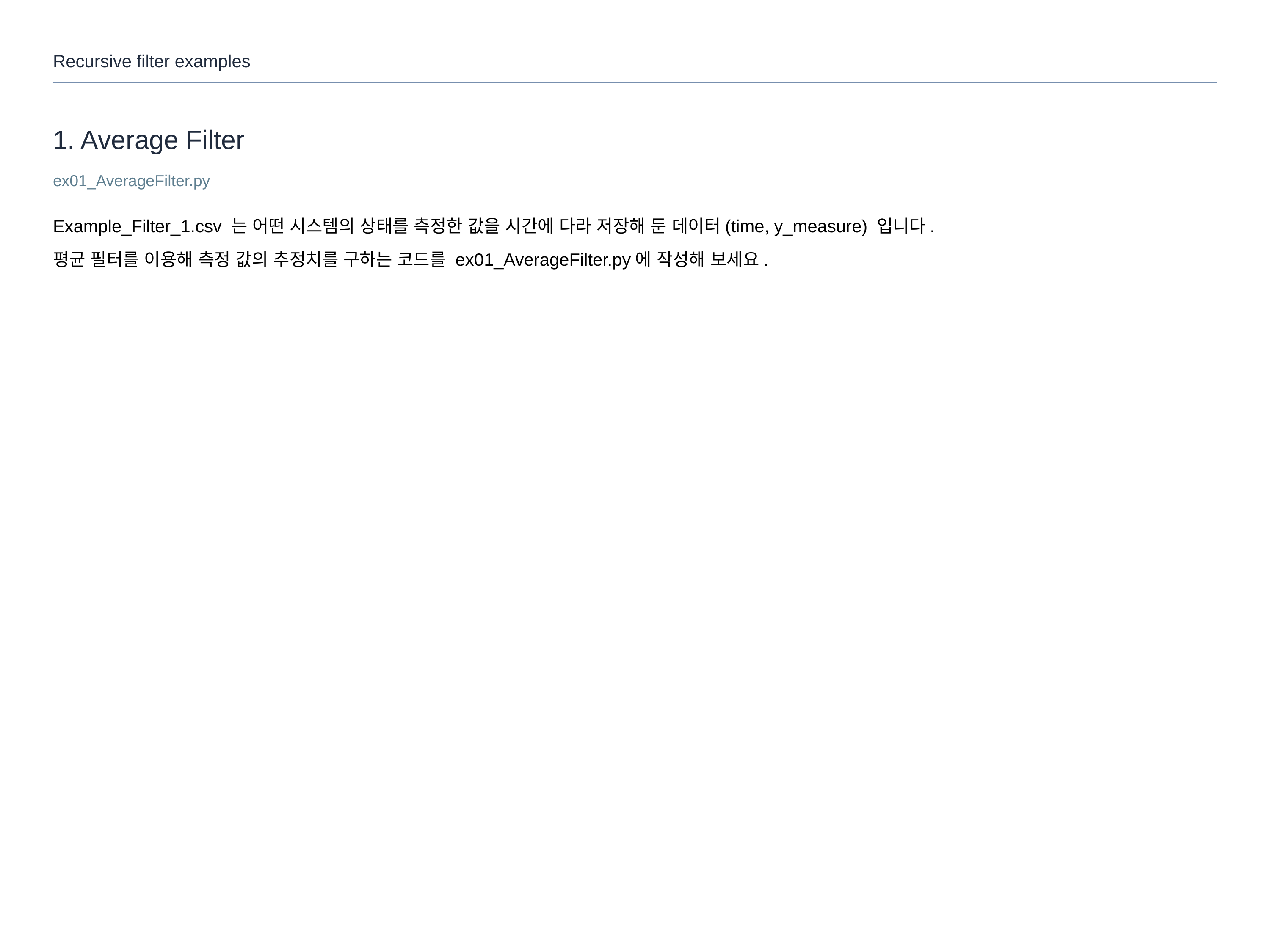

Recursive filter examples
# 1. Average Filter
ex01_AverageFilter.py
Example_Filter_1.csv 는 어떤 시스템의 상태를 측정한 값을 시간에 다라 저장해 둔 데이터(time, y_measure) 입니다.
평균 필터를 이용해 측정 값의 추정치를 구하는 코드를 ex01_AverageFilter.py에 작성해 보세요.